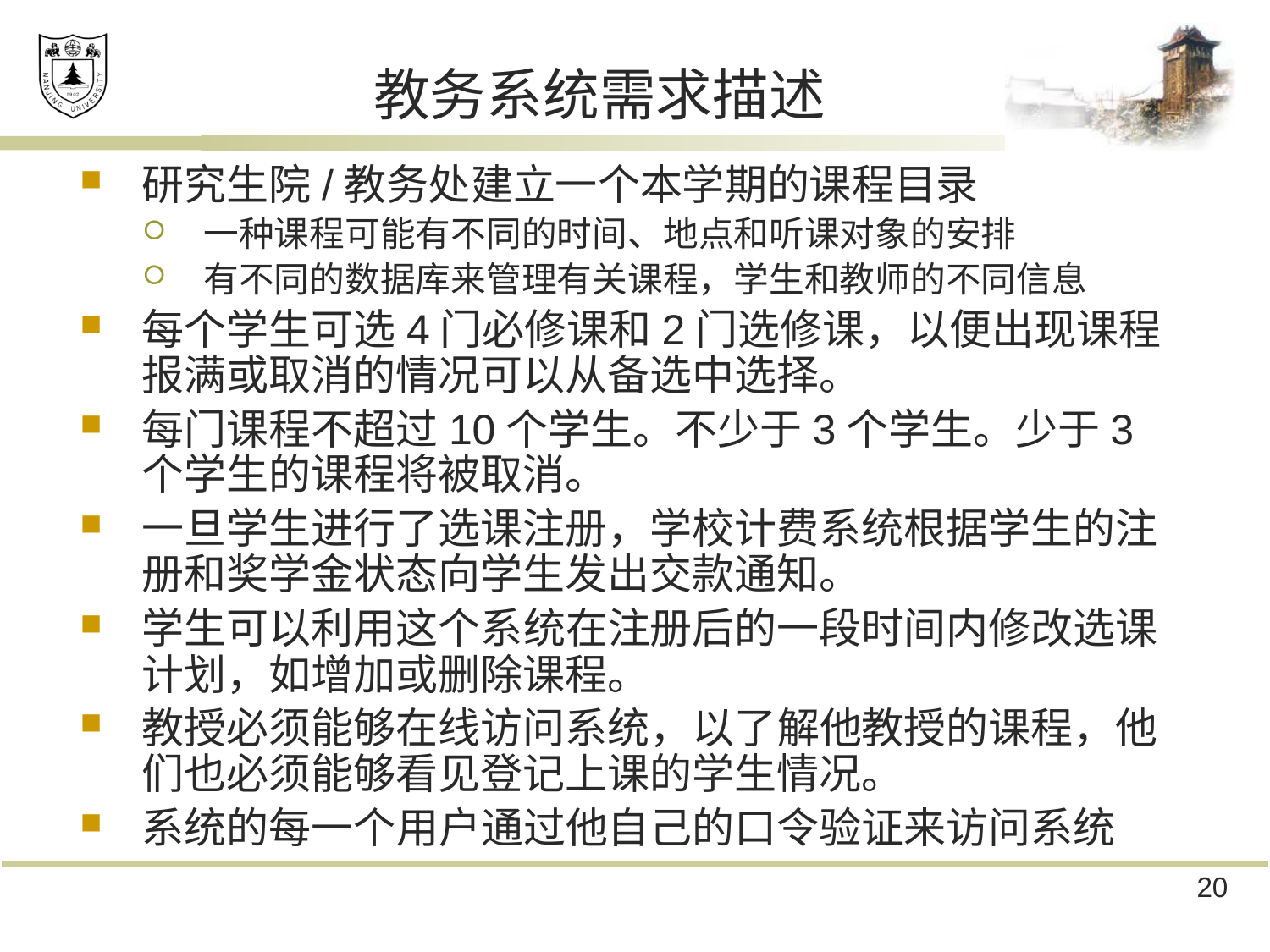

# 教务系统需求描述
研究生院/教务处建立一个本学期的课程目录
一种课程可能有不同的时间、地点和听课对象的安排
有不同的数据库来管理有关课程，学生和教师的不同信息
每个学生可选4门必修课和2门选修课，以便出现课程报满或取消的情况可以从备选中选择。
每门课程不超过10个学生。不少于3个学生。少于3个学生的课程将被取消。
一旦学生进行了选课注册，学校计费系统根据学生的注册和奖学金状态向学生发出交款通知。
学生可以利用这个系统在注册后的一段时间内修改选课计划，如增加或删除课程。
教授必须能够在线访问系统，以了解他教授的课程，他们也必须能够看见登记上课的学生情况。
系统的每一个用户通过他自己的口令验证来访问系统
20